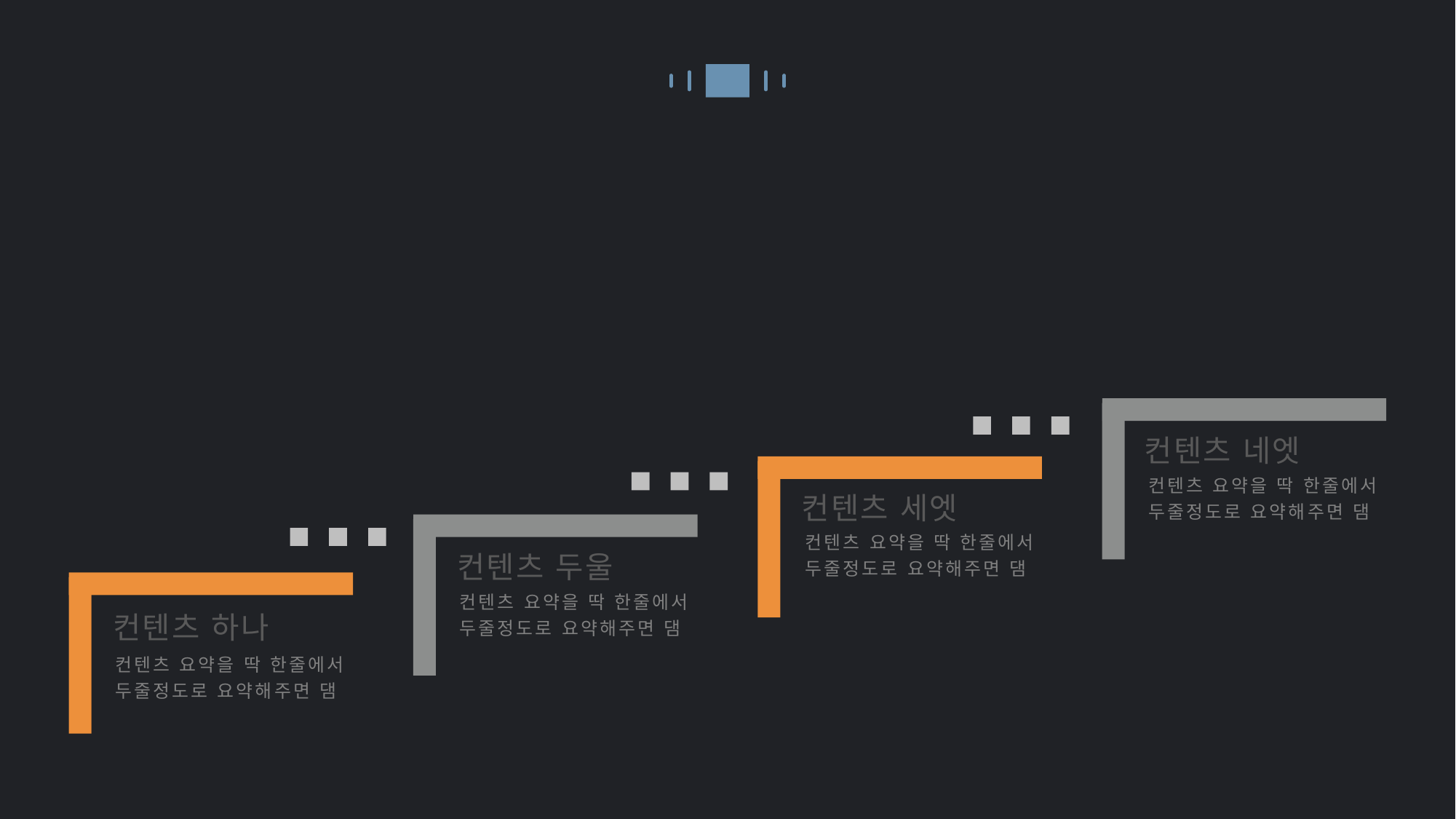

06

컨텐츠를 적어주면 개이득
소제목으로 제목 부연설명 해주는거 잊지말고

컨텐츠 네엣

컨텐츠 요약을 딱 한줄에서
두줄정도로 요약해주면 댐

컨텐츠 세엣

컨텐츠 요약을 딱 한줄에서
두줄정도로 요약해주면 댐

컨텐츠 두울

컨텐츠 요약을 딱 한줄에서
두줄정도로 요약해주면 댐
컨텐츠 하나
컨텐츠 요약을 딱 한줄에서
두줄정도로 요약해주면 댐